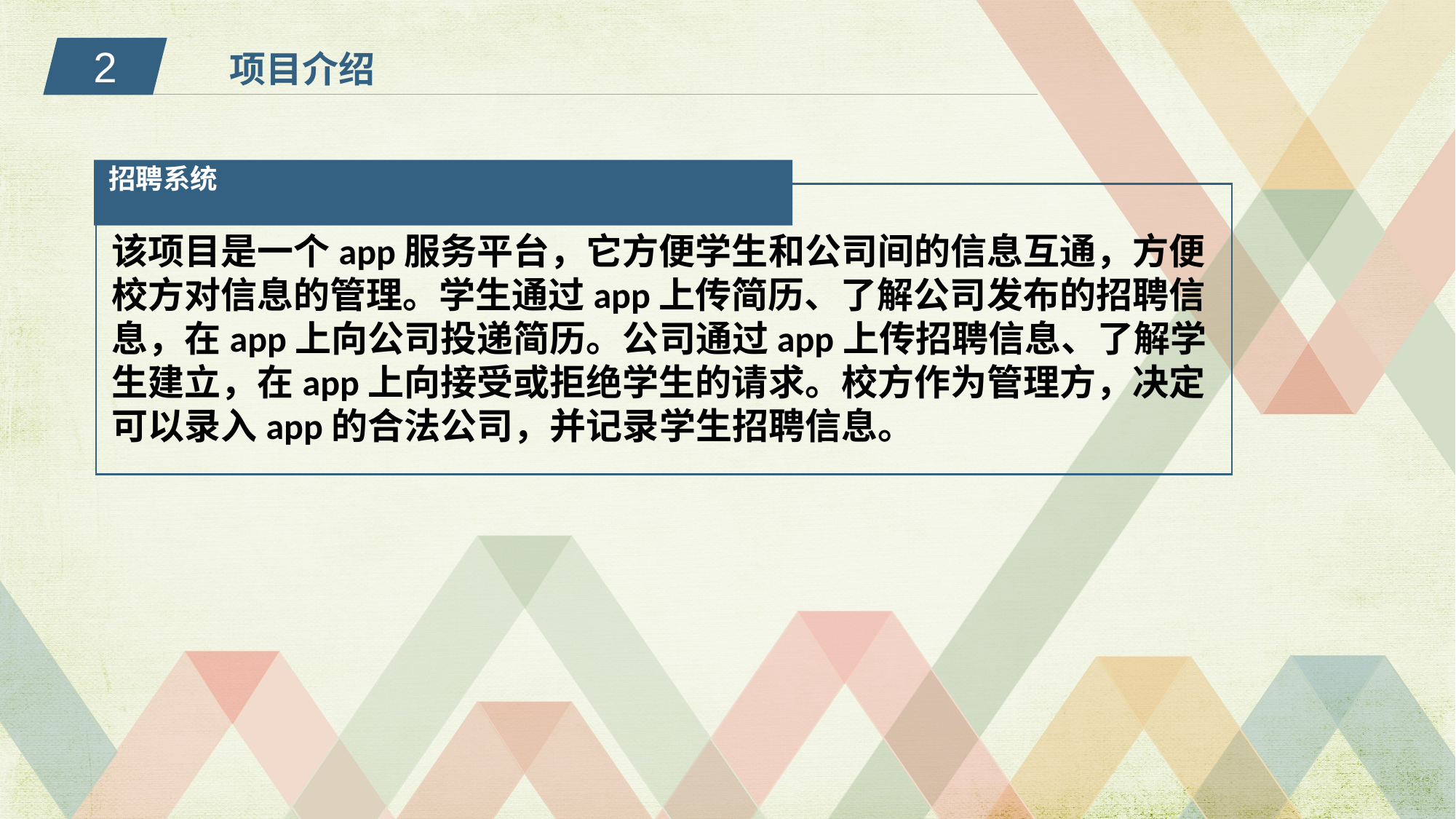

2

项目介绍

招聘系统

该项目是一个app服务平台，它方便学生和公司间的信息互通，方便校方对信息的管理。学生通过app上传简历、了解公司发布的招聘信息，在app上向公司投递简历。公司通过app上传招聘信息、了解学生建立，在app上向接受或拒绝学生的请求。校方作为管理方，决定可以录入app的合法公司，并记录学生招聘信息。